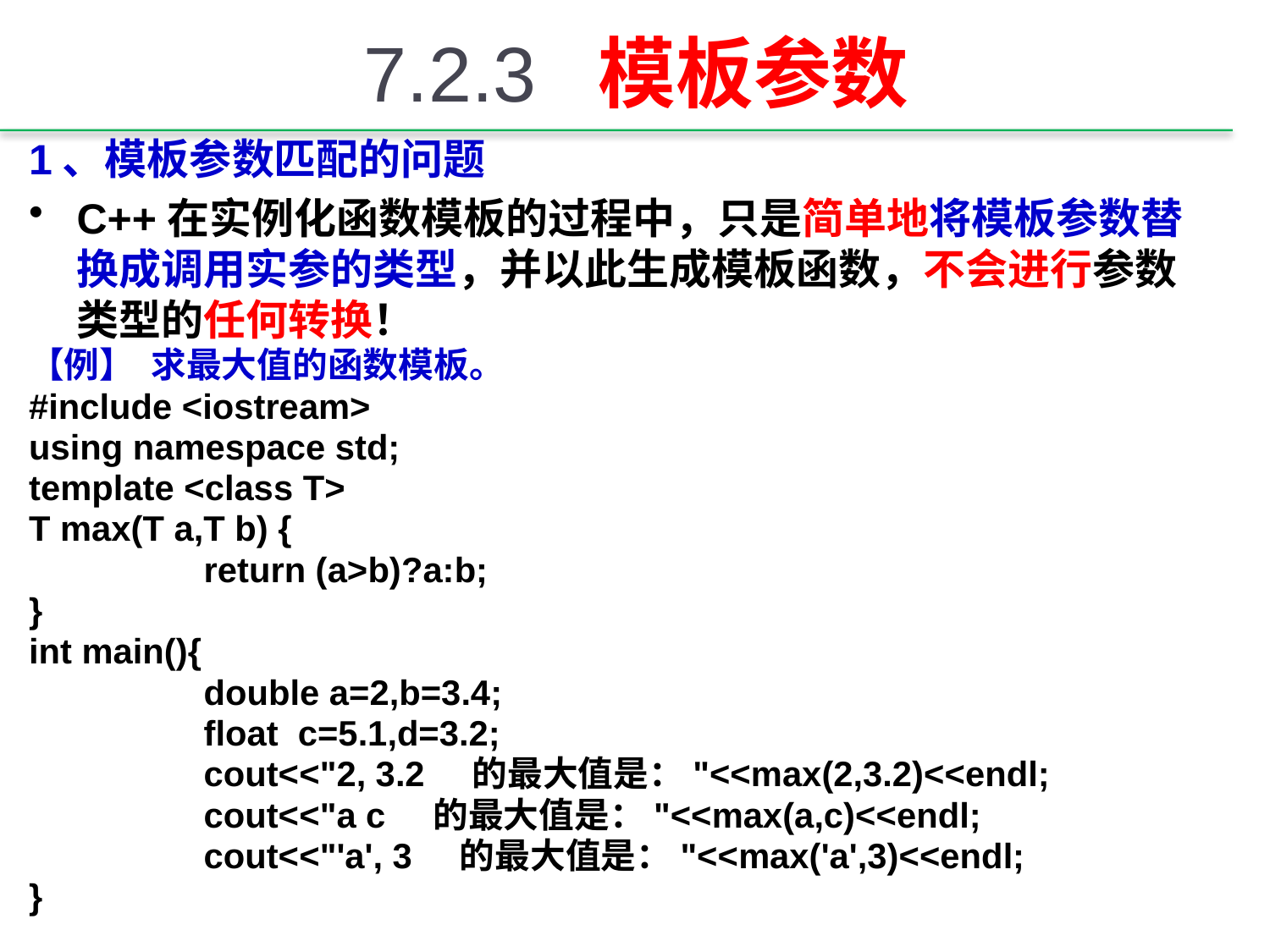

# 7.2.3  模板参数
1、模板参数匹配的问题
C++在实例化函数模板的过程中，只是简单地将模板参数替换成调用实参的类型，并以此生成模板函数，不会进行参数类型的任何转换！
【例】  求最大值的函数模板。
#include <iostream>
using namespace std;
template <class T>
T max(T a,T b) {
		return (a>b)?a:b;
}
int main(){
		double a=2,b=3.4;
		float  c=5.1,d=3.2;
		cout<<"2, 3.2    的最大值是："<<max(2,3.2)<<endl;
		cout<<"a c    的最大值是："<<max(a,c)<<endl;
		cout<<"'a', 3    的最大值是："<<max('a',3)<<endl;
}